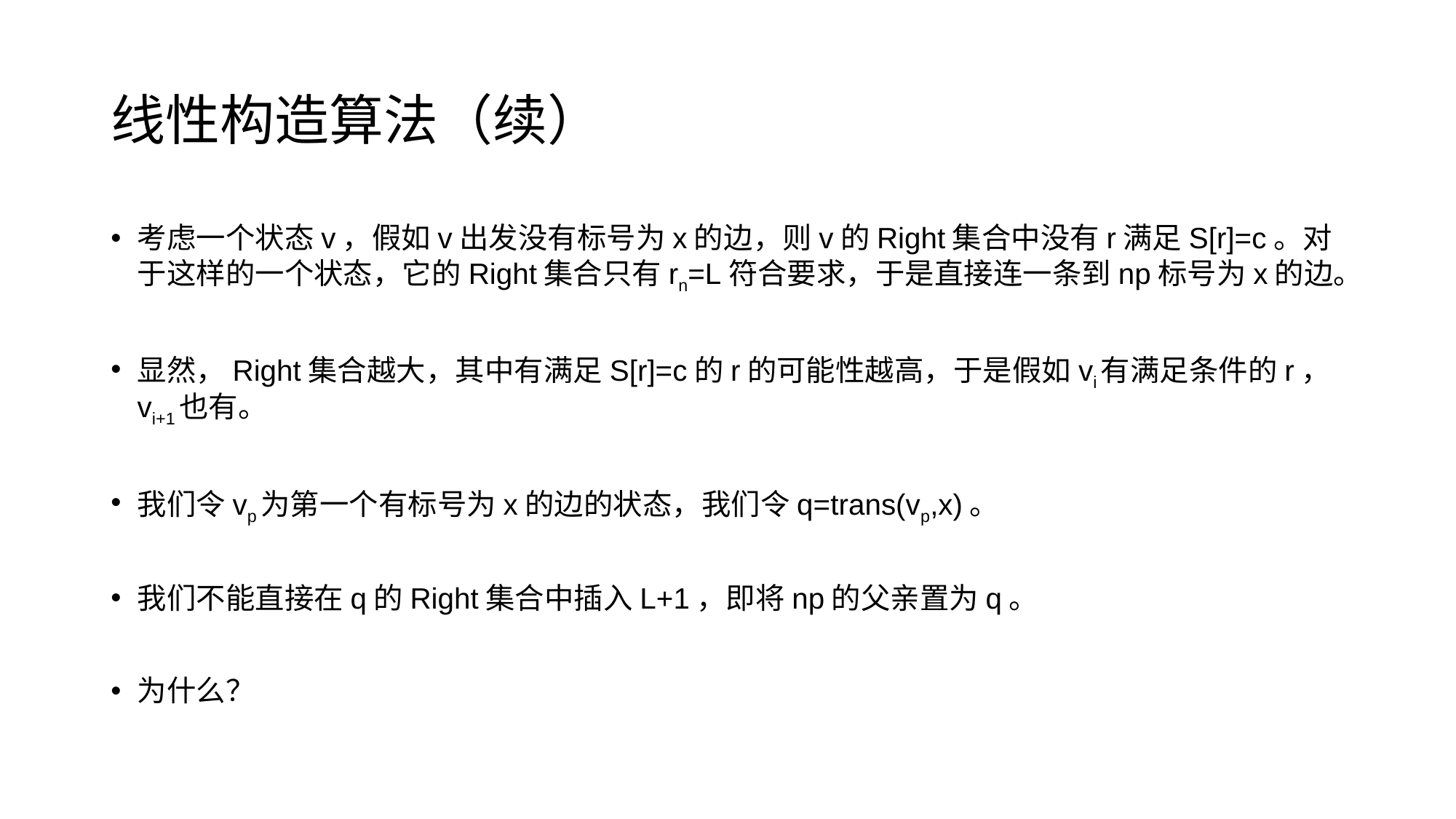

# 线性构造算法（续）
考虑一个状态v，假如v出发没有标号为x的边，则v的Right集合中没有r满足S[r]=c。对于这样的一个状态，它的Right集合只有rn=L符合要求，于是直接连一条到np标号为x的边。

显然，Right集合越大，其中有满足S[r]=c的r的可能性越高，于是假如vi有满足条件的r， vi+1也有。

我们令vp为第一个有标号为x的边的状态，我们令q=trans(vp,x)。

我们不能直接在q的Right集合中插入L+1，即将np的父亲置为q。

为什么？